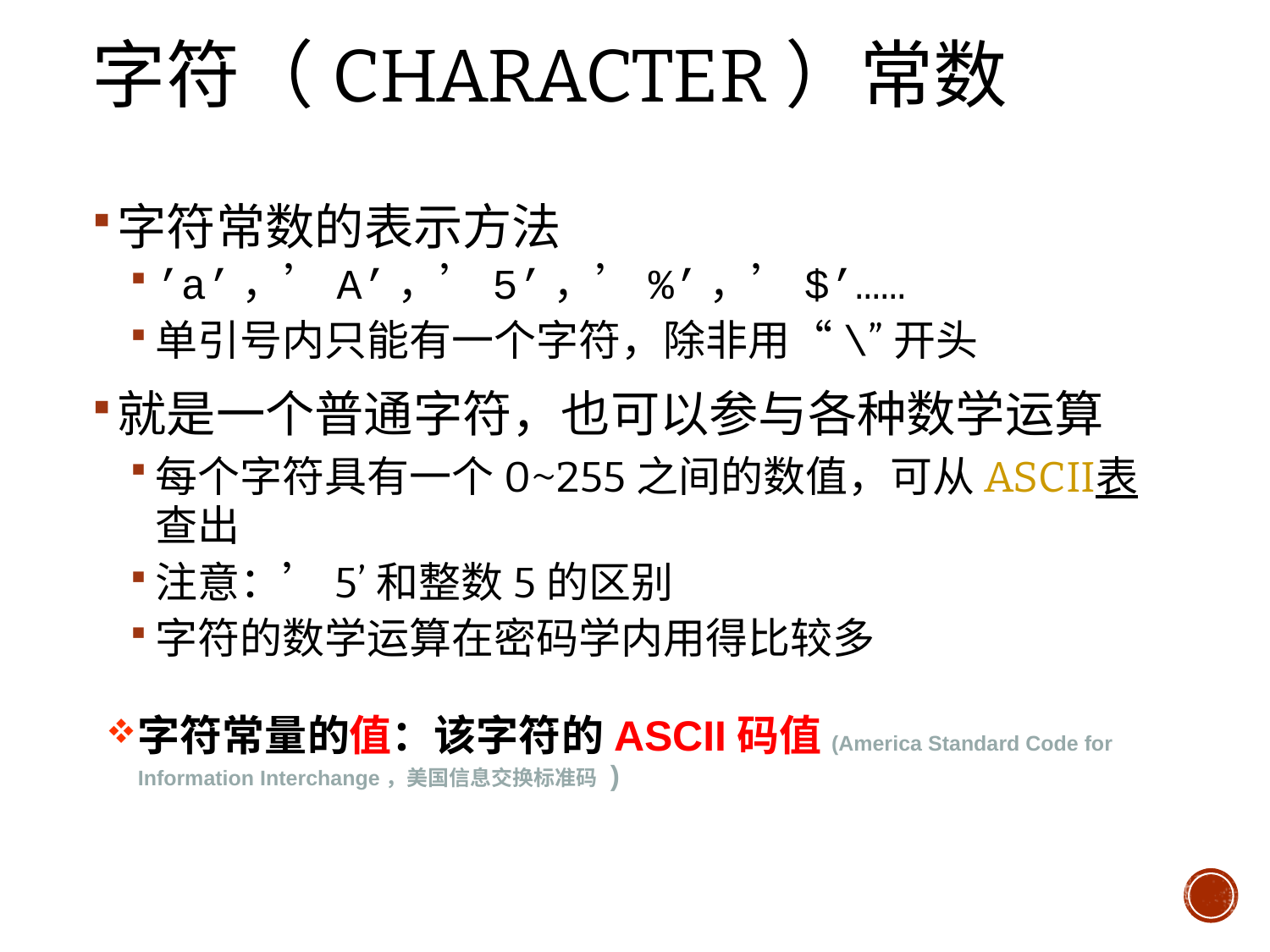

# 字符（Character）常数
字符常数的表示方法
’a’，’A’，’5’，’%’，’$’……
单引号内只能有一个字符，除非用“\”开头
就是一个普通字符，也可以参与各种数学运算
每个字符具有一个0~255之间的数值，可从ASCII表查出
注意：’5’和整数5的区别
字符的数学运算在密码学内用得比较多
字符常量的值：该字符的ASCII码值(America Standard Code for Information Interchange，美国信息交换标准码 )

21